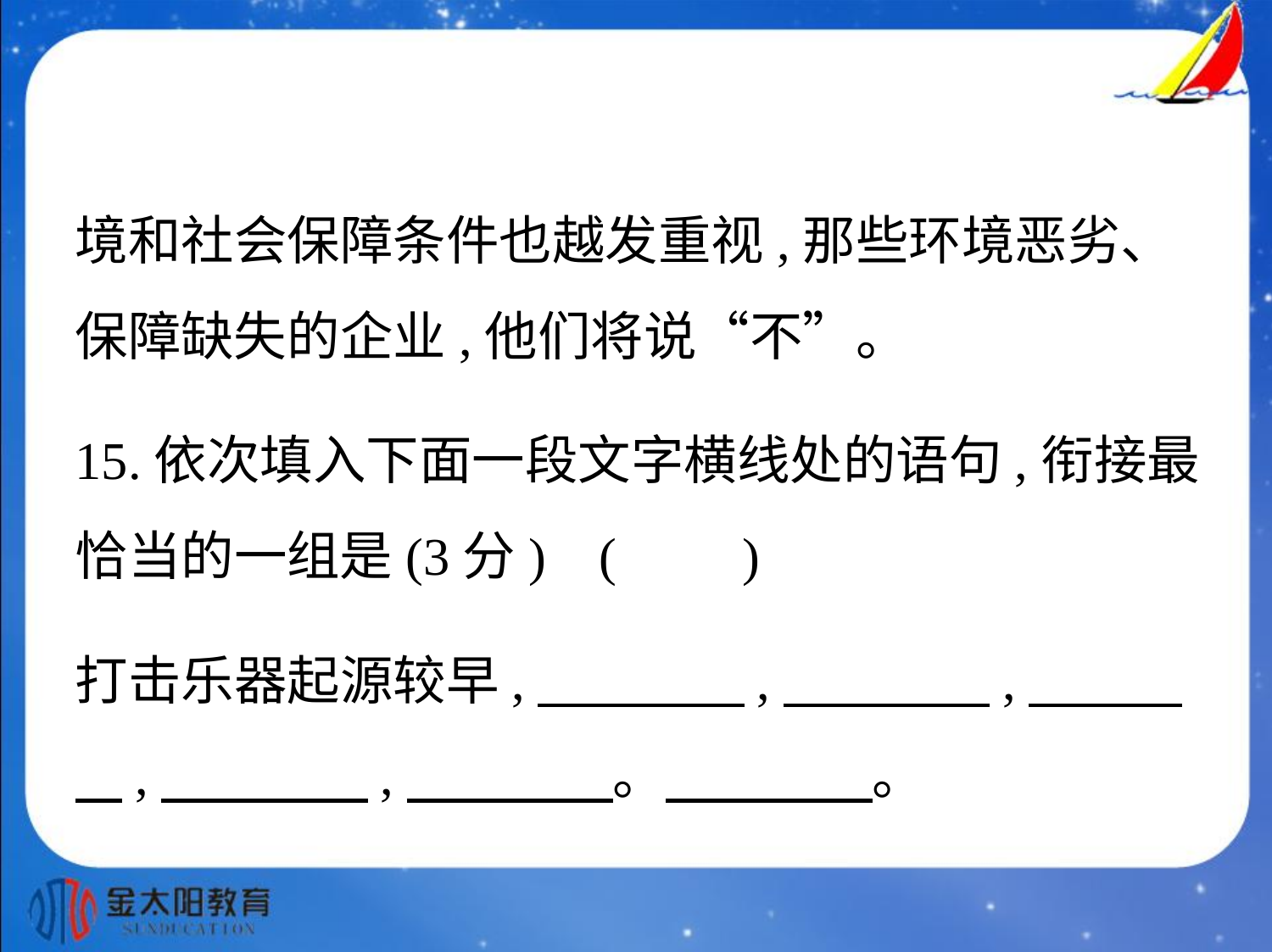

境和社会保障条件也越发重视,那些环境恶劣、
保障缺失的企业,他们将说“不”。
15.依次填入下面一段文字横线处的语句,衔接最
恰当的一组是(3分) (　    )
打击乐器起源较早,　　　    ,　　　    ,　　    
    ,　　　    ,　　　    。　　　    。